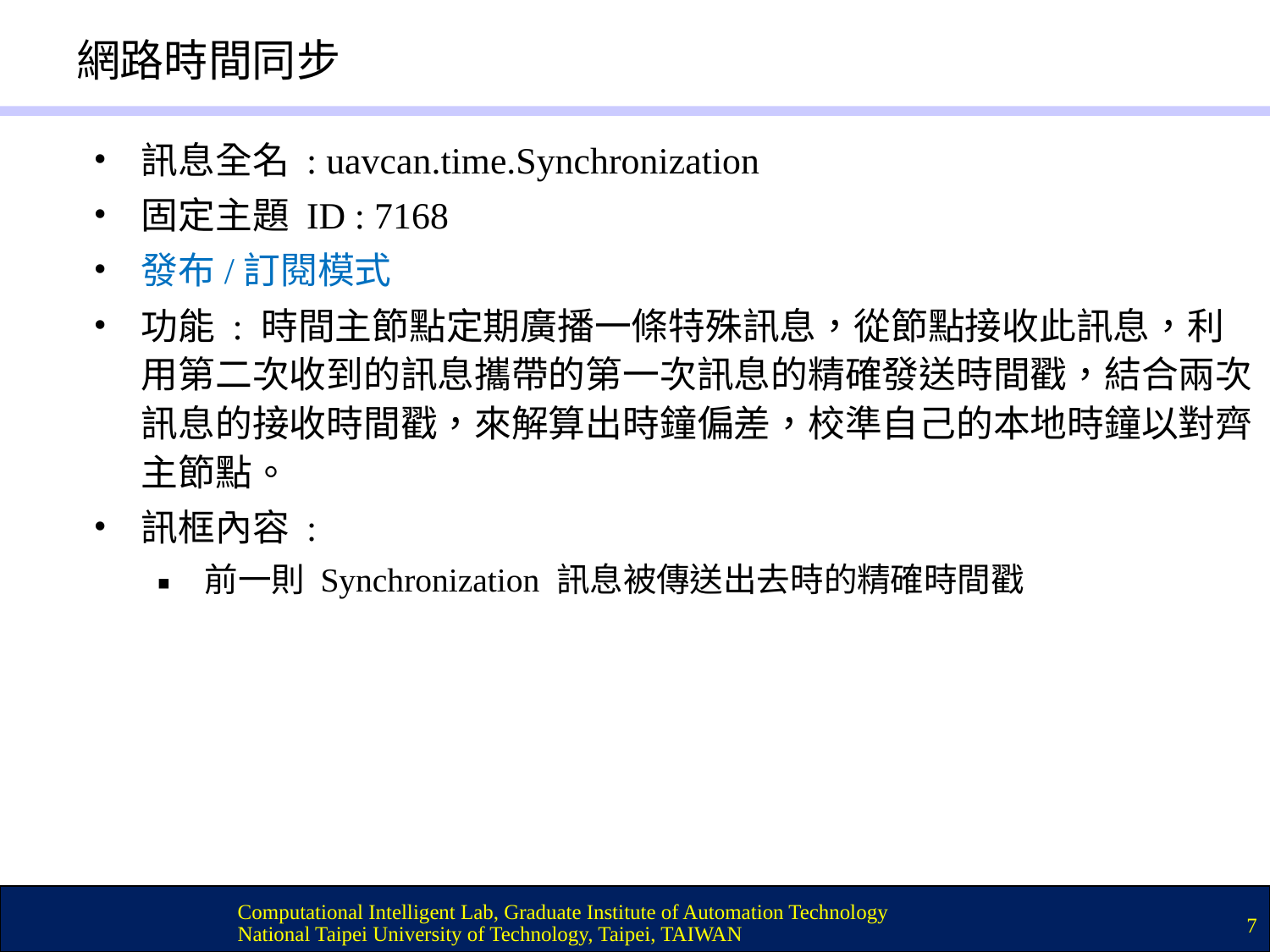

# 網路時間同步
訊息全名 : uavcan.time.Synchronization
固定主題 ID : 7168
發布/訂閱模式
功能 : 時間主節點定期廣播一條特殊訊息，從節點接收此訊息，利用第二次收到的訊息攜帶的第一次訊息的精確發送時間戳，結合兩次訊息的接收時間戳，來解算出時鐘偏差，校準自己的本地時鐘以對齊主節點。
訊框內容 :
前一則 Synchronization 訊息被傳送出去時的精確時間戳